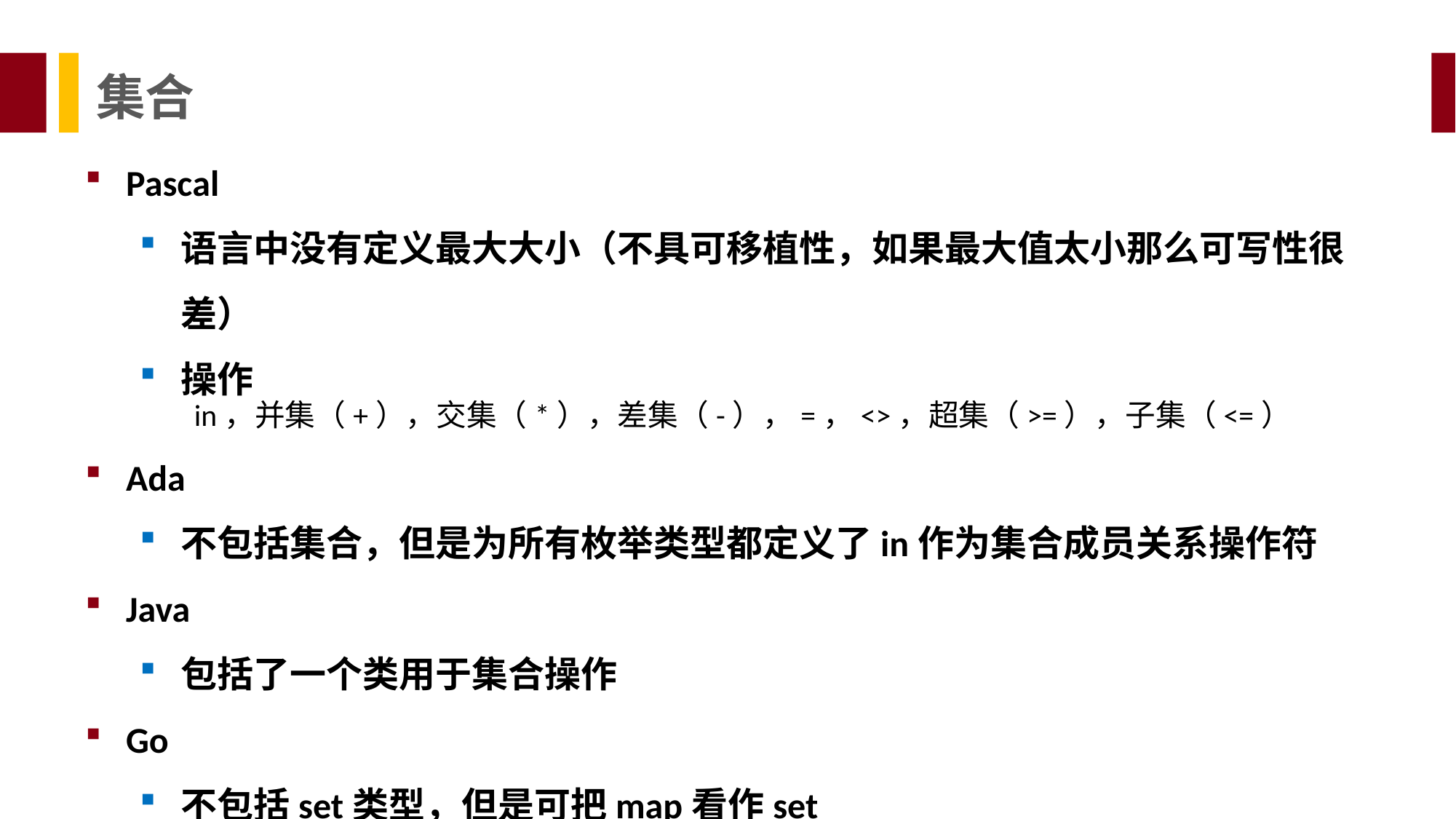

集合
Pascal
语言中没有定义最大大小（不具可移植性，如果最大值太小那么可写性很差）
操作
in，并集（+），交集（*），差集（-），=，<>，超集（>=），子集（<=）
Ada
不包括集合，但是为所有枚举类型都定义了in作为集合成员关系操作符
Java
包括了一个类用于集合操作
Go
不包括set类型，但是可把map看作set